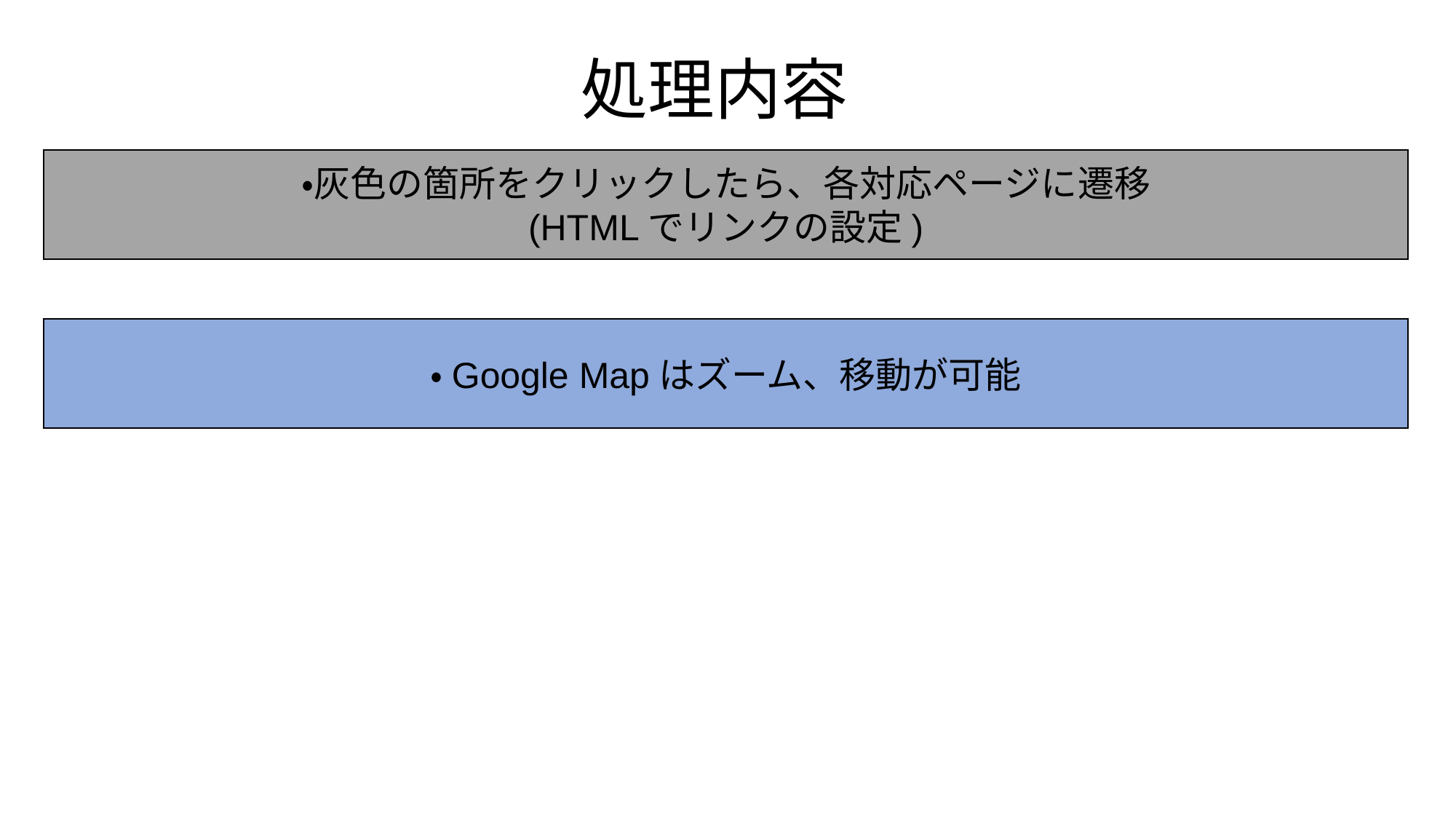

# 処理内容
・灰色の箇所をクリックしたら、各対応ページに遷移
(HTMLでリンクの設定)
・Google Mapはズーム、移動が可能